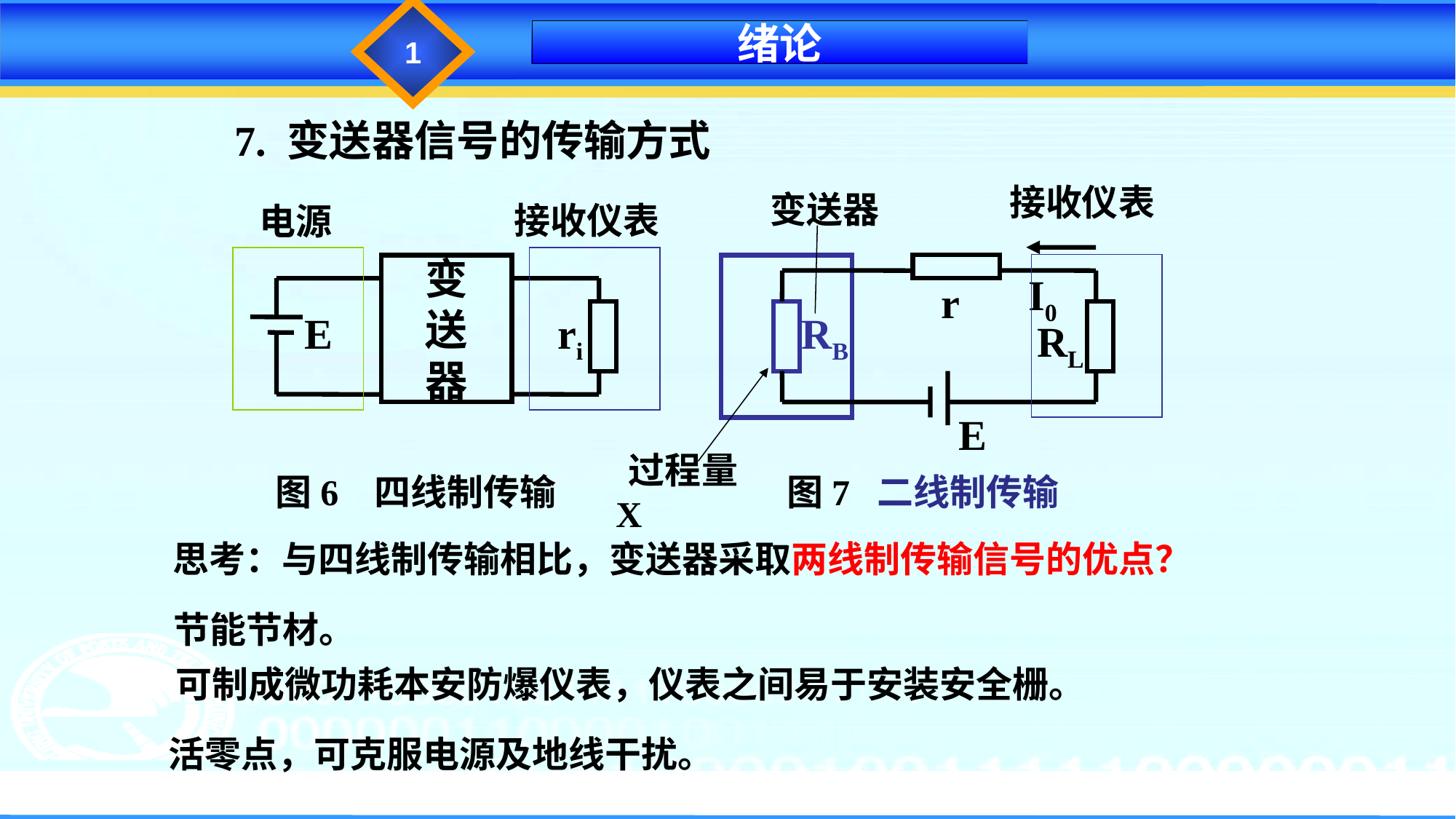

1
绪论
7. 变送器信号的传输方式
接收仪表
变送器
接收仪表
电源

变
送
器

E

I0

r

ri
RB
RL

E
 过程量X
图6   四线制传输
图7  二线制传输
思考：与四线制传输相比，变送器采取两线制传输信号的优点？
节能节材。
可制成微功耗本安防爆仪表，仪表之间易于安装安全栅。
活零点，可克服电源及地线干扰。